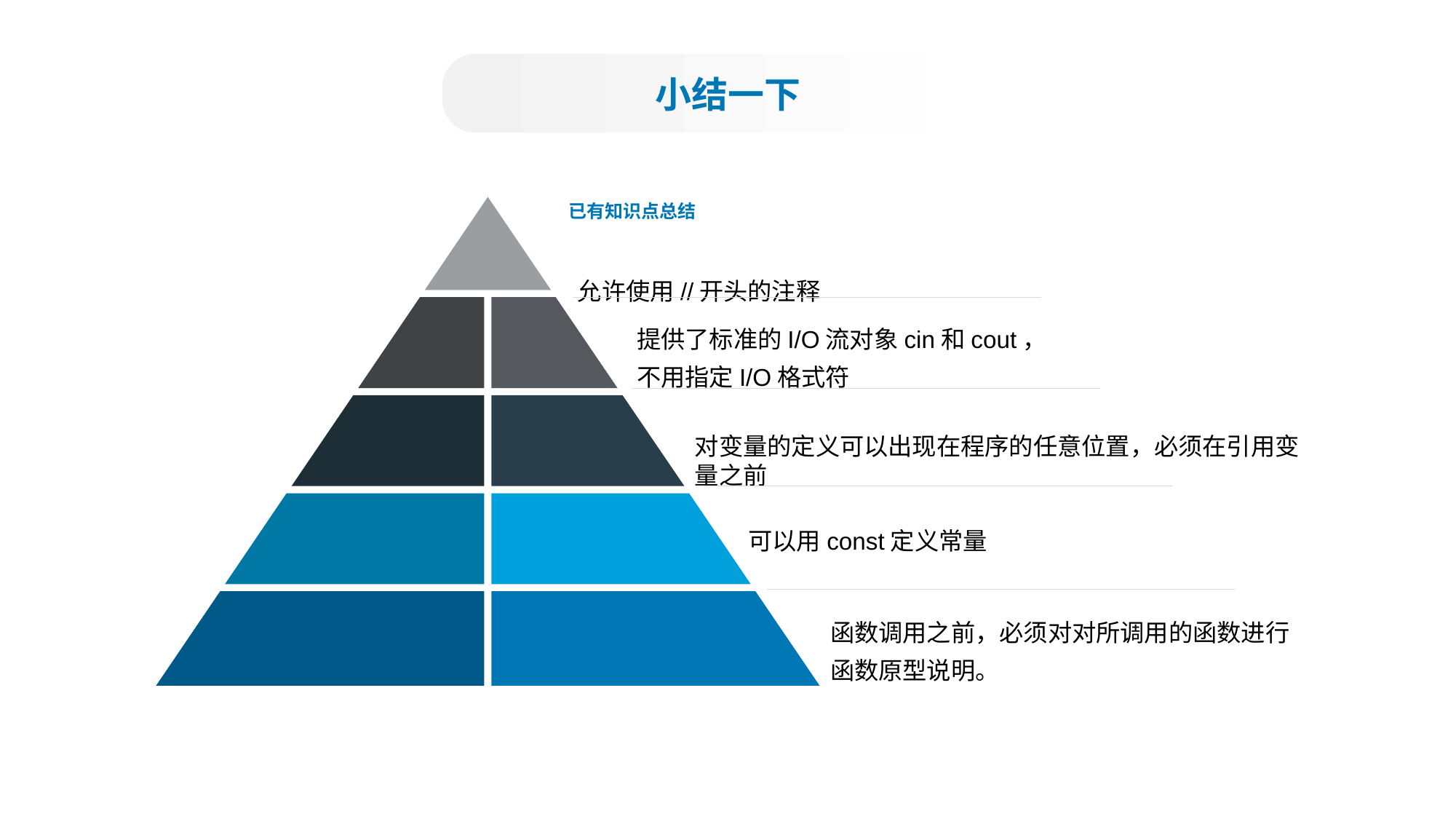

小结一下
已有知识点总结
允许使用//开头的注释

提供了标准的I/O流对象cin和cout，
不用指定I/O格式符
对变量的定义可以出现在程序的任意位置，必须在引用变量之前
可以用const定义常量
函数调用之前，必须对对所调用的函数进行函数原型说明。